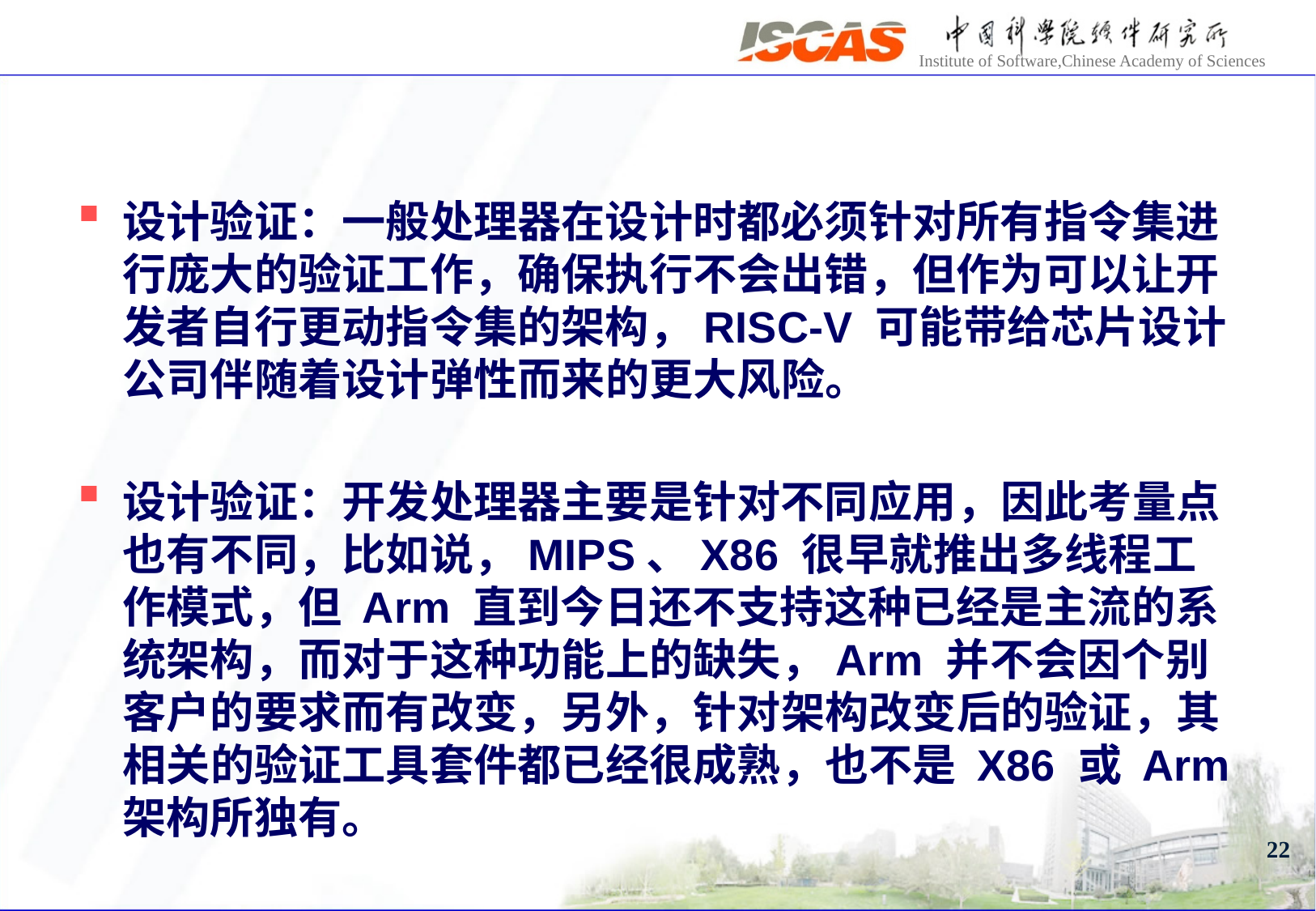

#
设计验证：一般处理器在设计时都必须针对所有指令集进行庞大的验证工作，确保执行不会出错，但作为可以让开发者自行更动指令集的架构，RISC-V 可能带给芯片设计公司伴随着设计弹性而来的更大风险。

设计验证：开发处理器主要是针对不同应用，因此考量点也有不同，比如说，MIPS、X86 很早就推出多线程工作模式，但 Arm 直到今日还不支持这种已经是主流的系统架构，而对于这种功能上的缺失，Arm 并不会因个别客户的要求而有改变，另外，针对架构改变后的验证，其相关的验证工具套件都已经很成熟，也不是 X86 或 Arm 架构所独有。
22